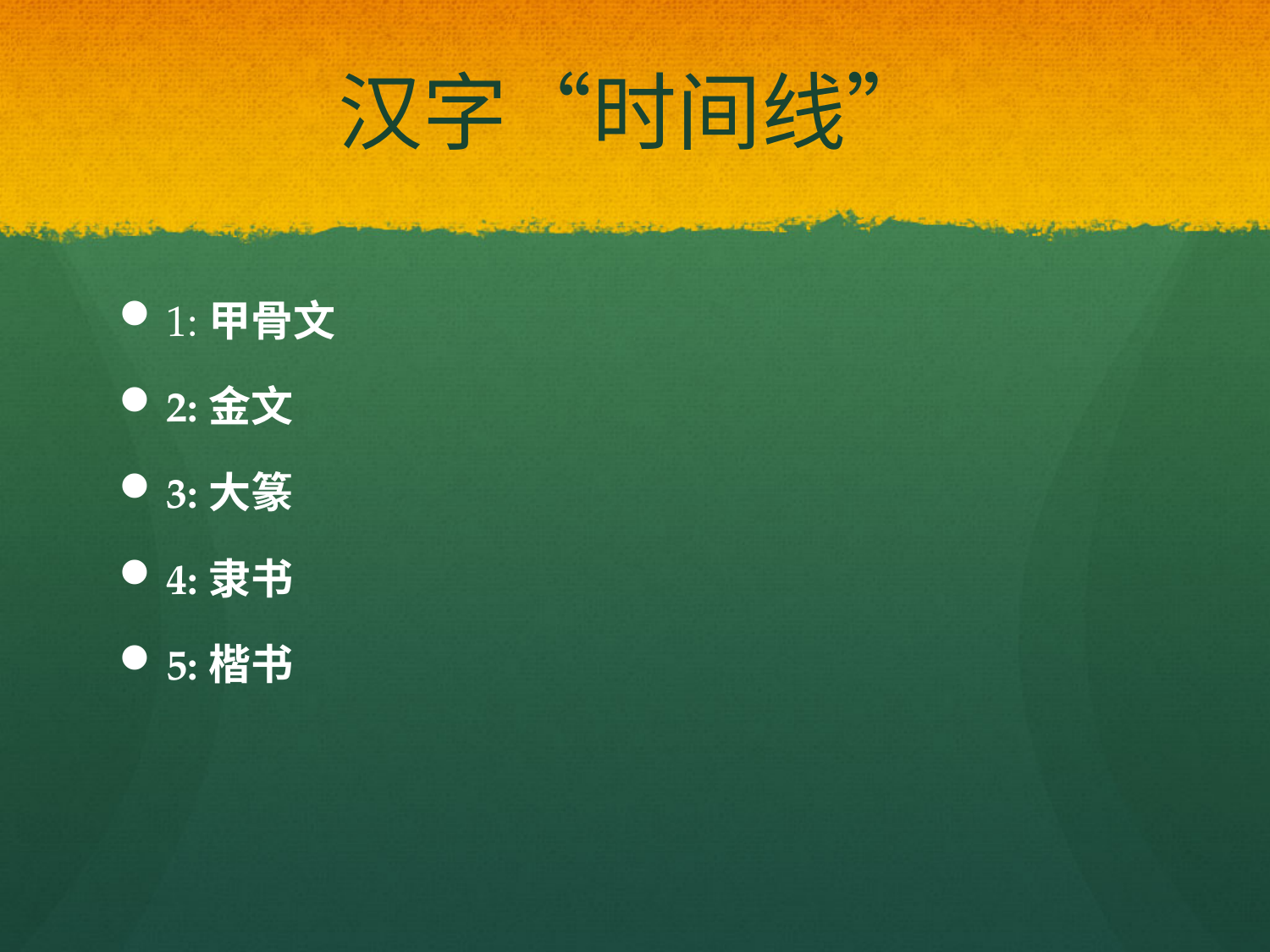

# 汉字“时间线”
1:甲骨文
2:金文
3:大篆
4:隶书
5:楷书